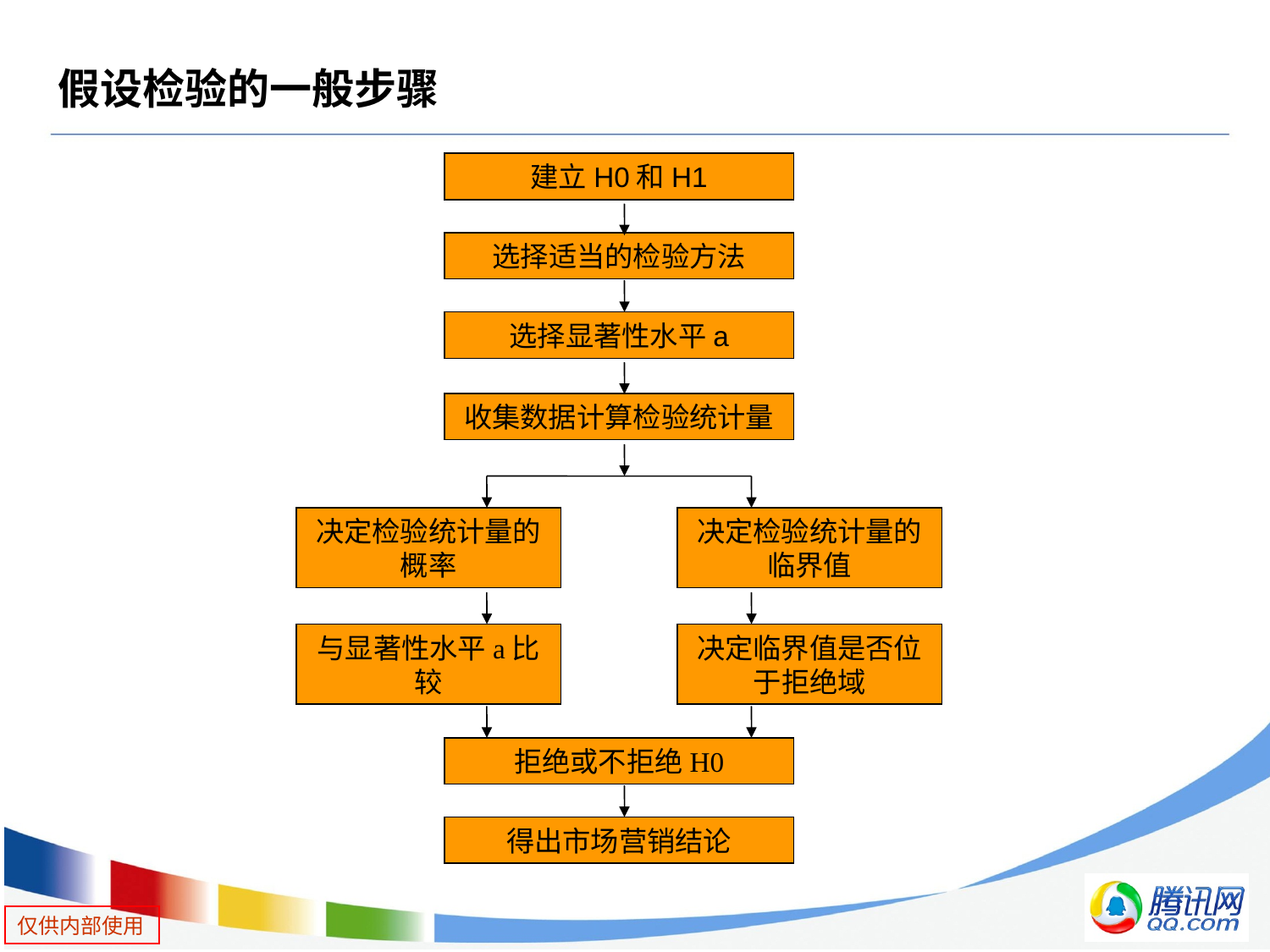

# 假设检验的一般步骤
建立H0和H1

选择适当的检验方法

选择显著性水平a

收集数据计算检验统计量

决定检验统计量的概率
决定检验统计量的临界值

与显著性水平a比较
决定临界值是否位于拒绝域

拒绝或不拒绝H0

得出市场营销结论